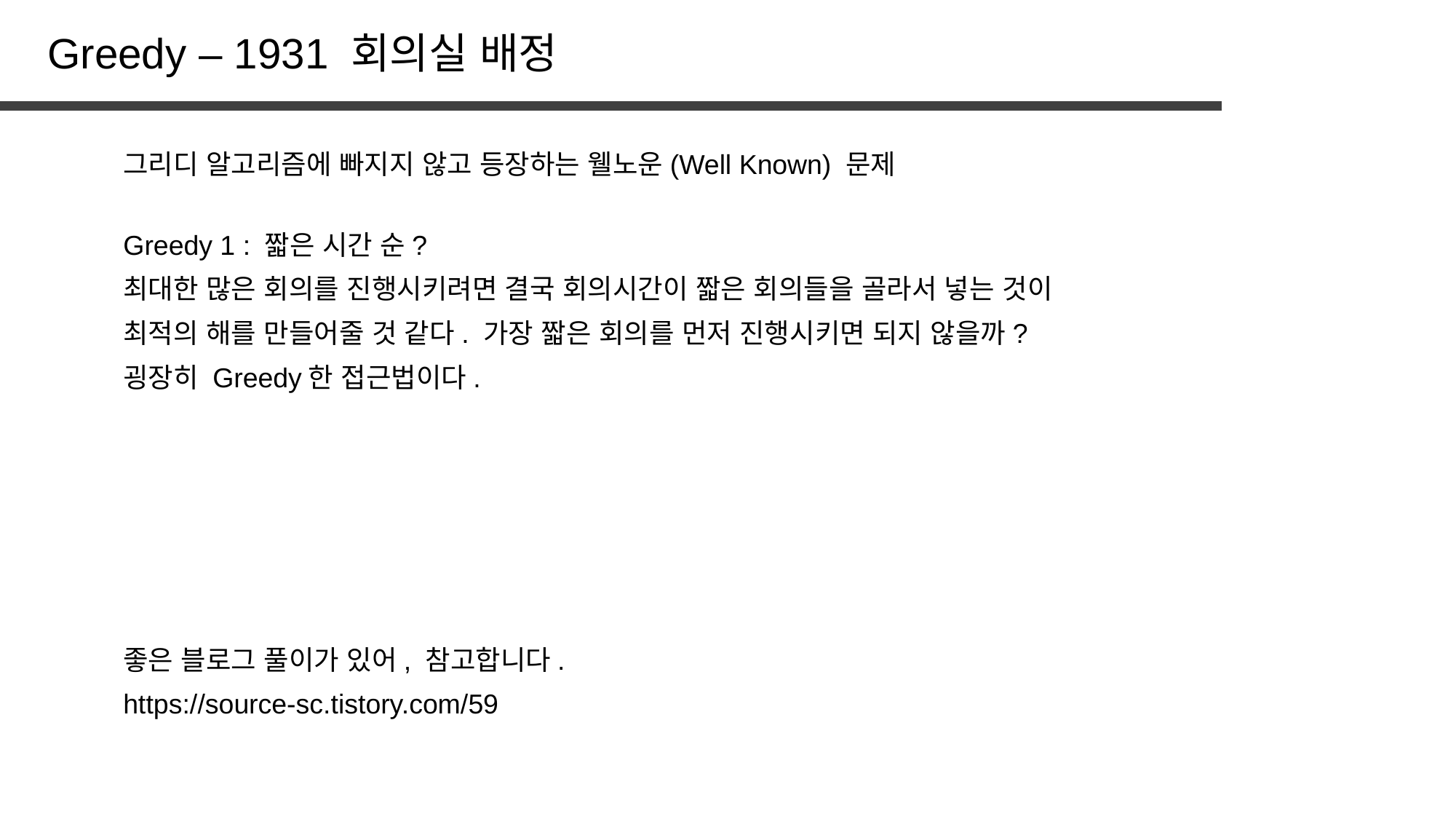

Greedy – 1931 회의실 배정
그리디 알고리즘에 빠지지 않고 등장하는 웰노운(Well Known) 문제
Greedy 1 : 짧은 시간 순?
최대한 많은 회의를 진행시키려면 결국 회의시간이 짧은 회의들을 골라서 넣는 것이
최적의 해를 만들어줄 것 같다. 가장 짧은 회의를 먼저 진행시키면 되지 않을까?
굉장히 Greedy한 접근법이다.
좋은 블로그 풀이가 있어, 참고합니다.
https://source-sc.tistory.com/59